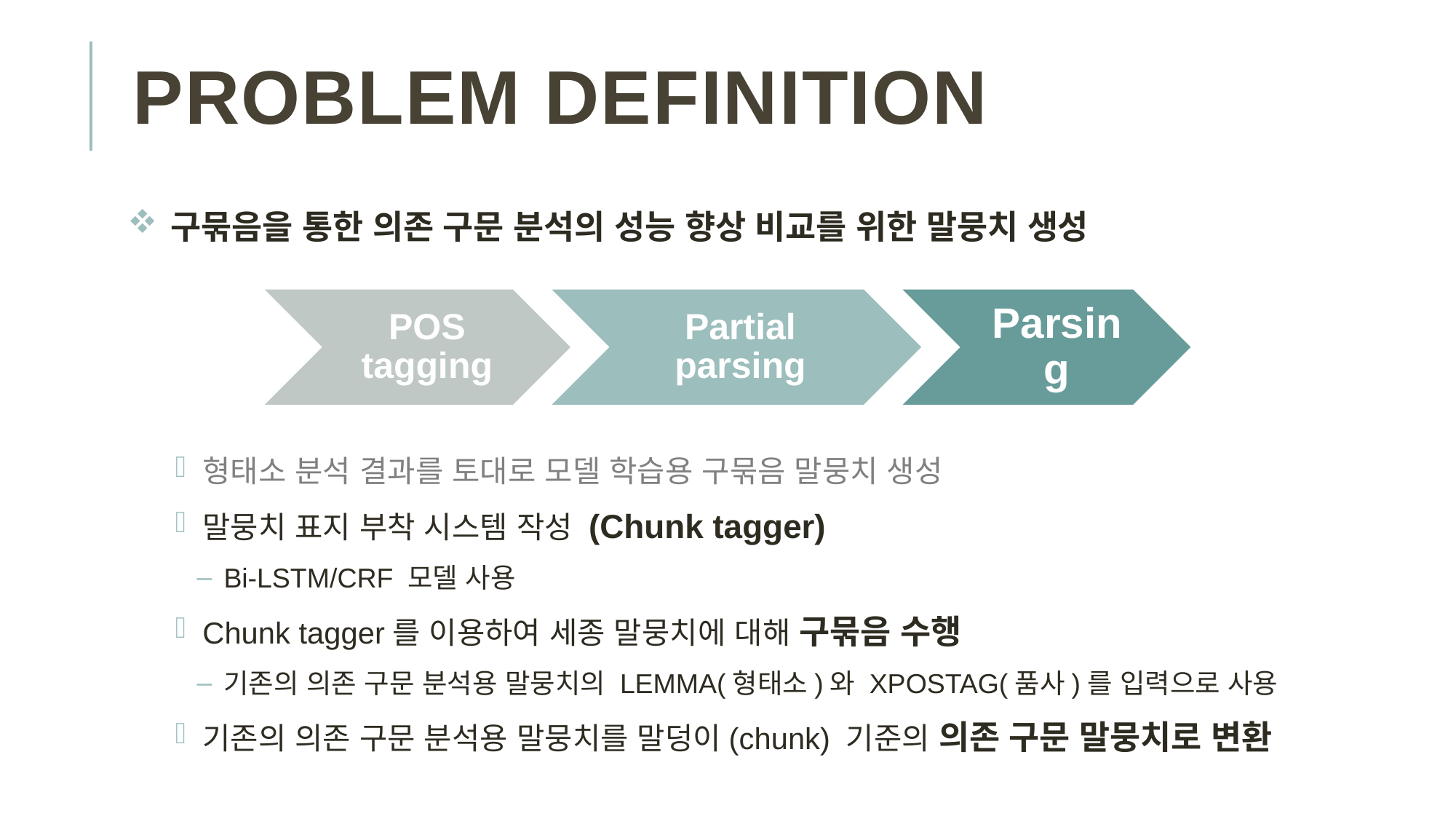

# Problem definition
구묶음을 통한 의존 구문 분석의 성능 향상 비교를 위한 말뭉치 생성

형태소 분석 결과를 토대로 모델 학습용 구묶음 말뭉치 생성
말뭉치 표지 부착 시스템 작성 (Chunk tagger)
Bi-LSTM/CRF 모델 사용
Chunk tagger를 이용하여 세종 말뭉치에 대해 구묶음 수행
기존의 의존 구문 분석용 말뭉치의 LEMMA(형태소)와 XPOSTAG(품사)를 입력으로 사용
기존의 의존 구문 분석용 말뭉치를 말덩이(chunk) 기준의 의존 구문 말뭉치로 변환

POS tagging

Partial parsing

Parsing